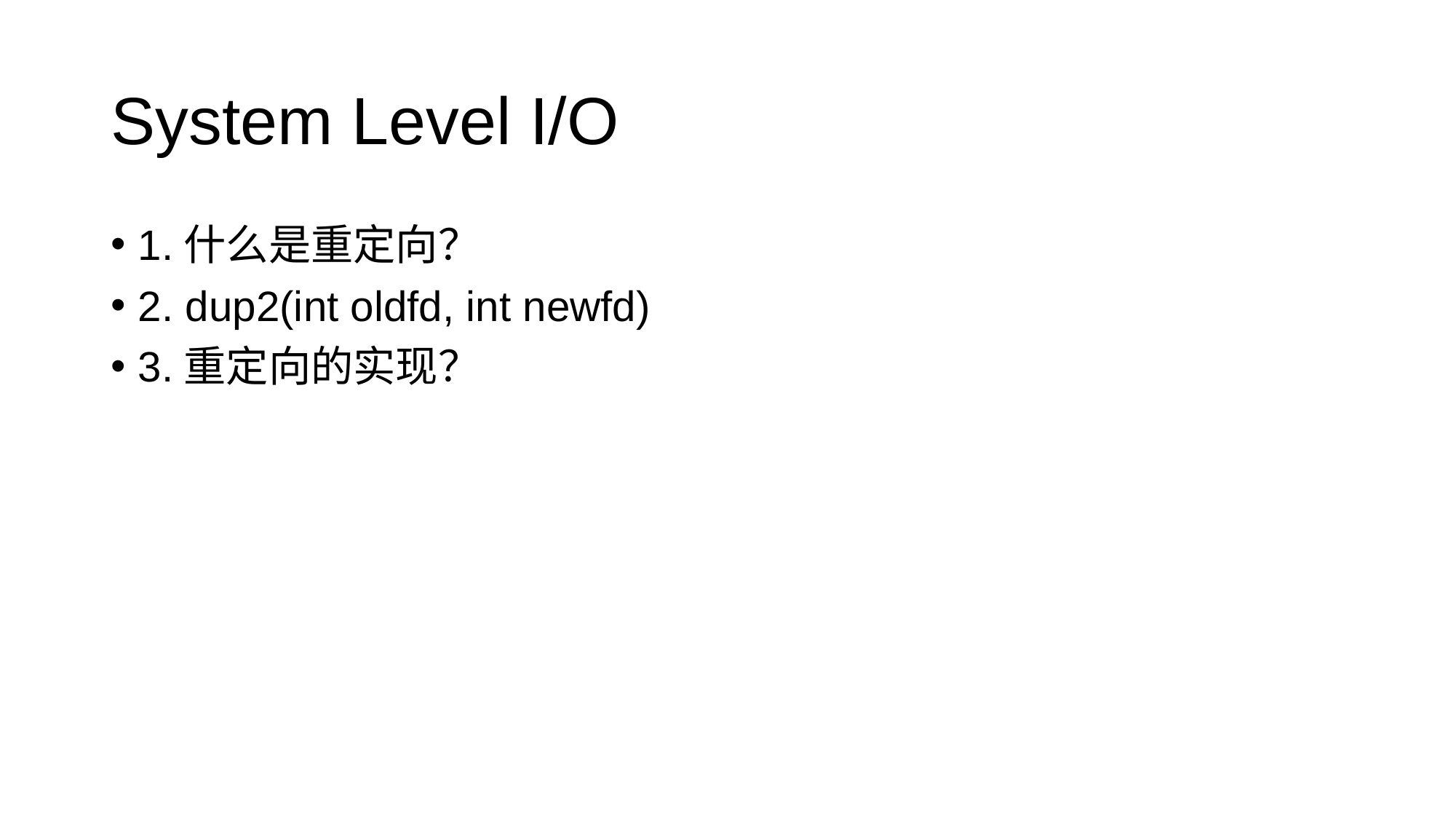

# System Level I/O
1.什么是重定向？
2. dup2(int oldfd, int newfd)
3.重定向的实现？